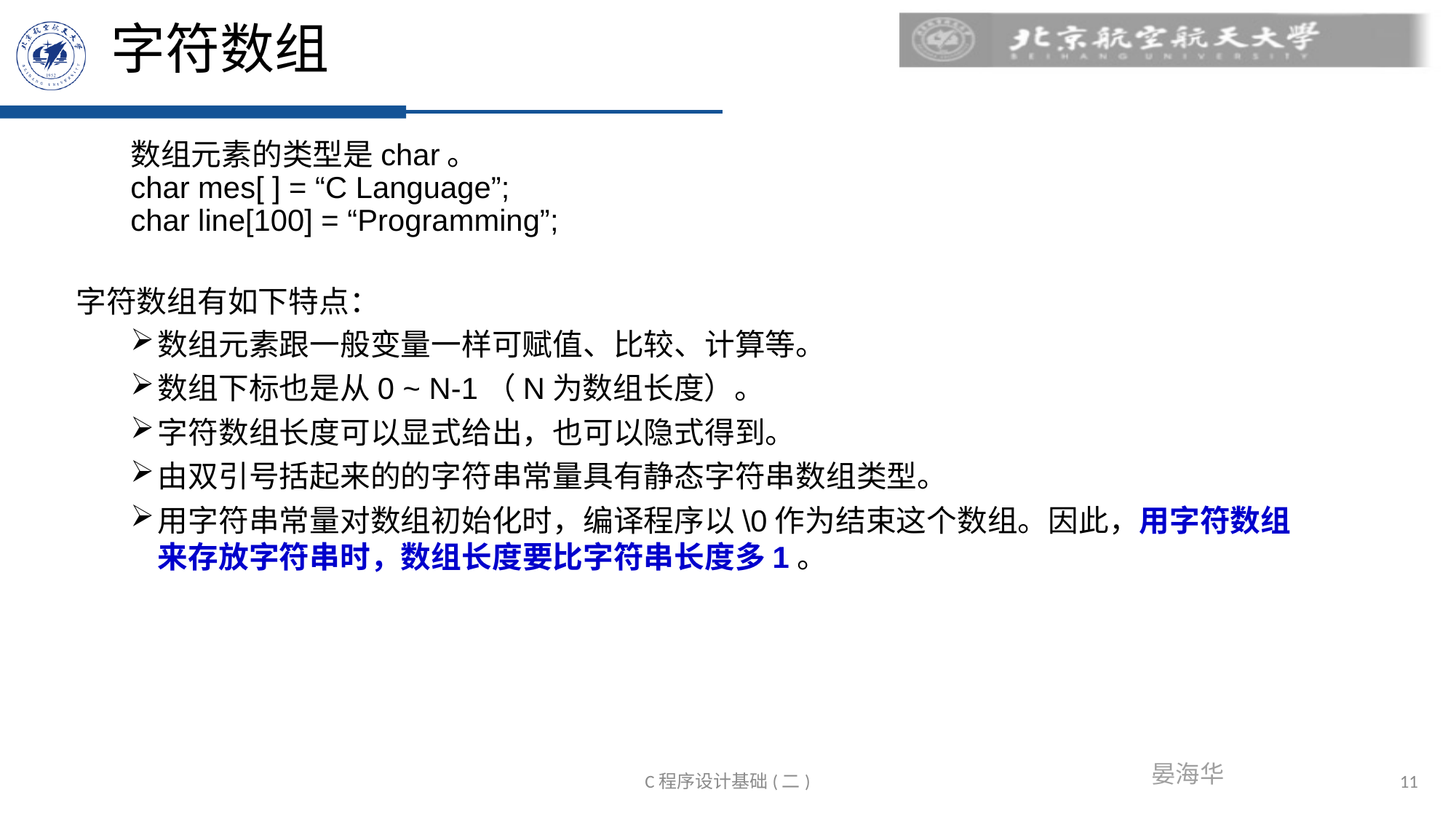

# 字符数组
数组元素的类型是char。
char mes[ ] = “C Language”;
char line[100] = “Programming”;

字符数组有如下特点：
数组元素跟一般变量一样可赋值、比较、计算等。
数组下标也是从0 ~ N-1（N为数组长度）。
字符数组长度可以显式给出，也可以隐式得到。
由双引号括起来的的字符串常量具有静态字符串数组类型。
用字符串常量对数组初始化时，编译程序以\0作为结束这个数组。因此，用字符数组来存放字符串时，数组长度要比字符串长度多1。

11
C程序设计基础(二)